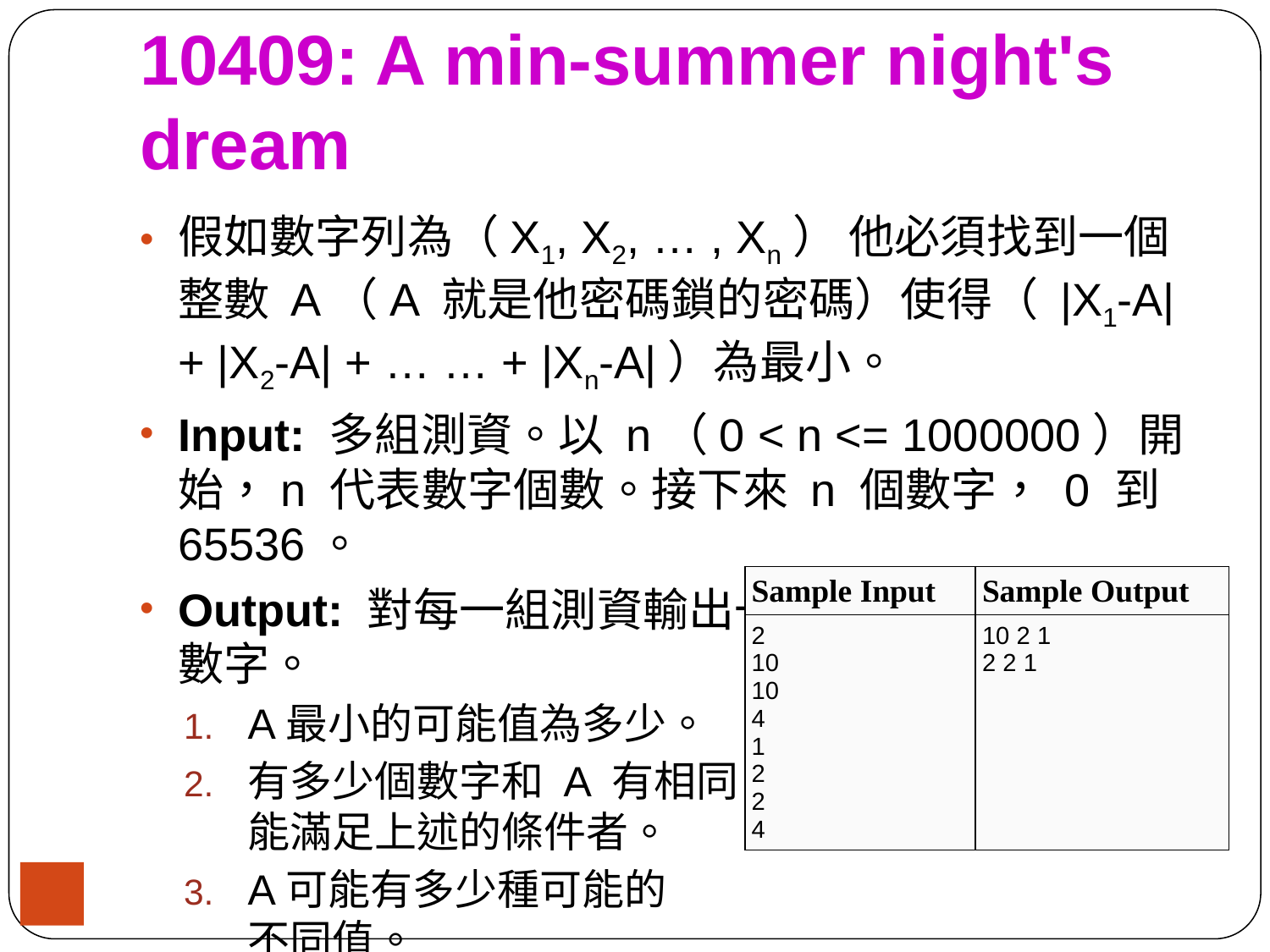

# 10409: A min-summer night's dream
假如數字列為（X1, X2, … , Xn） 他必須找到一個整數 A（A 就是他密碼鎖的密碼）使得（ |X1-A| + |X2-A| + … … + |Xn-A|）為最小。
Input: 多組測資。以 n（0 < n <= 1000000）開始，n 代表數字個數。接下來 n 個數字， 0 到 65536。
Output: 對每一組測資輸出一列。這一列有3個數字。
A最小的可能值為多少。
有多少個數字和 A 有相同
能滿足上述的條件者。
A可能有多少種可能的
不同值。

| Sample Input | Sample Output |
| --- | --- |
| 2 10 10 4 1 2 2 4 | 10 2 1 2 2 1 |